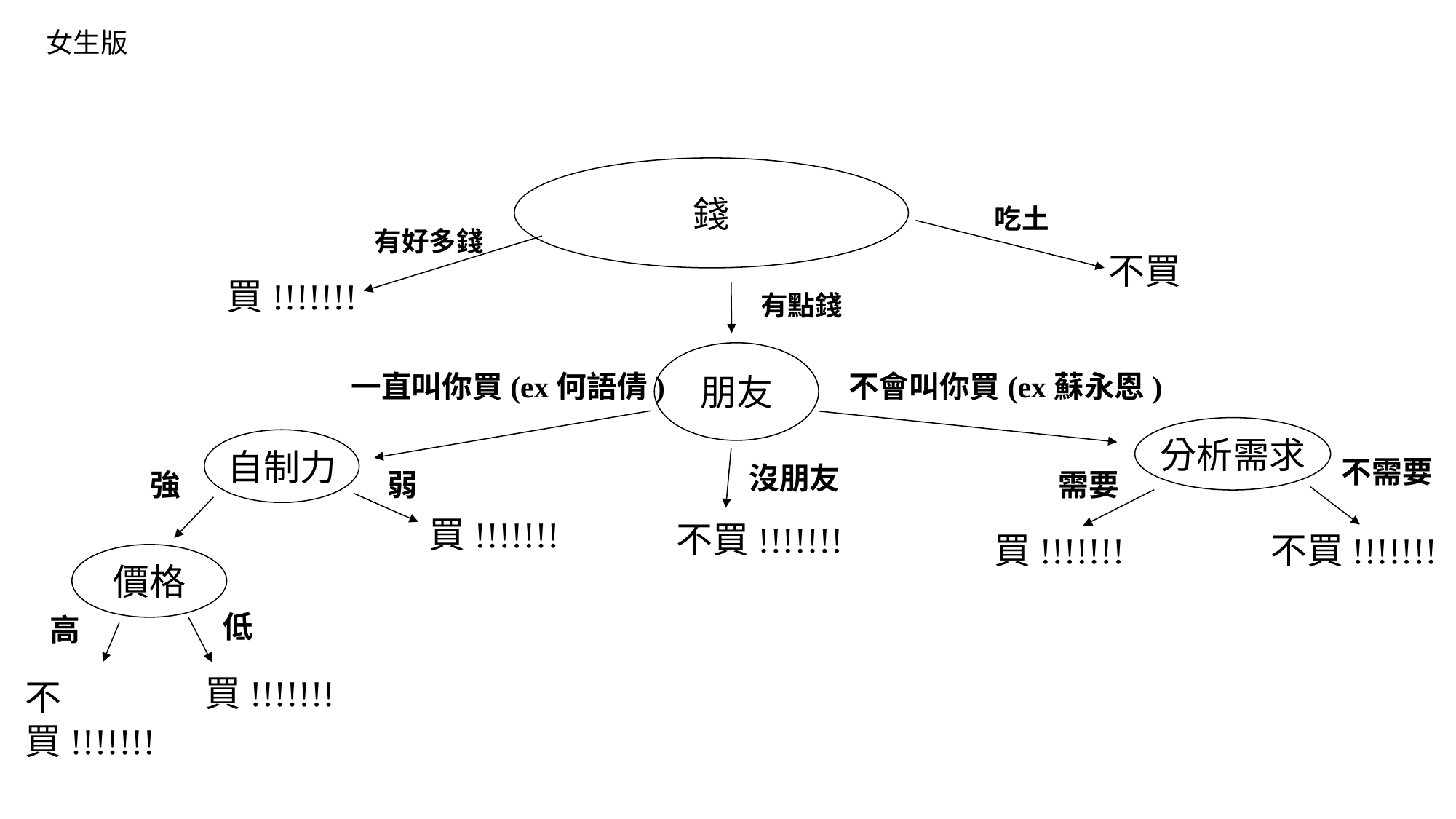

女生版
錢
吃土
有好多錢

不買
買!!!!!!!

有點錢
朋友
一直叫你買(ex何語倩)
不會叫你買(ex蘇永恩)

分析需求
自制力
不需要

沒朋友
需要
強
弱

買!!!!!!!
不買!!!!!!!
不買!!!!!!!
買!!!!!!!
價格
低
高

買!!!!!!!
不買!!!!!!!